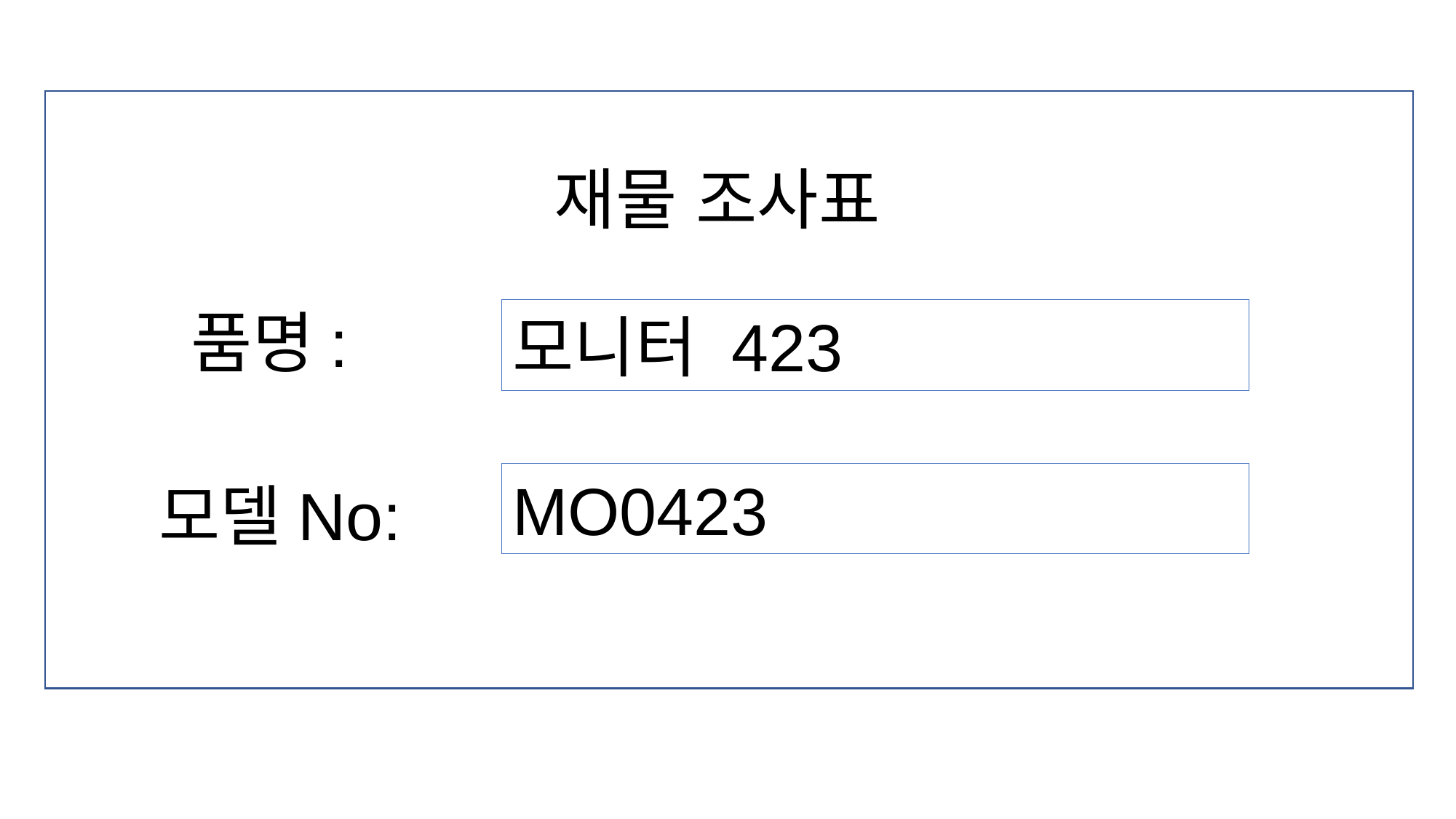

재물 조사표
품명:
모니터 423
MO0423
모델No: